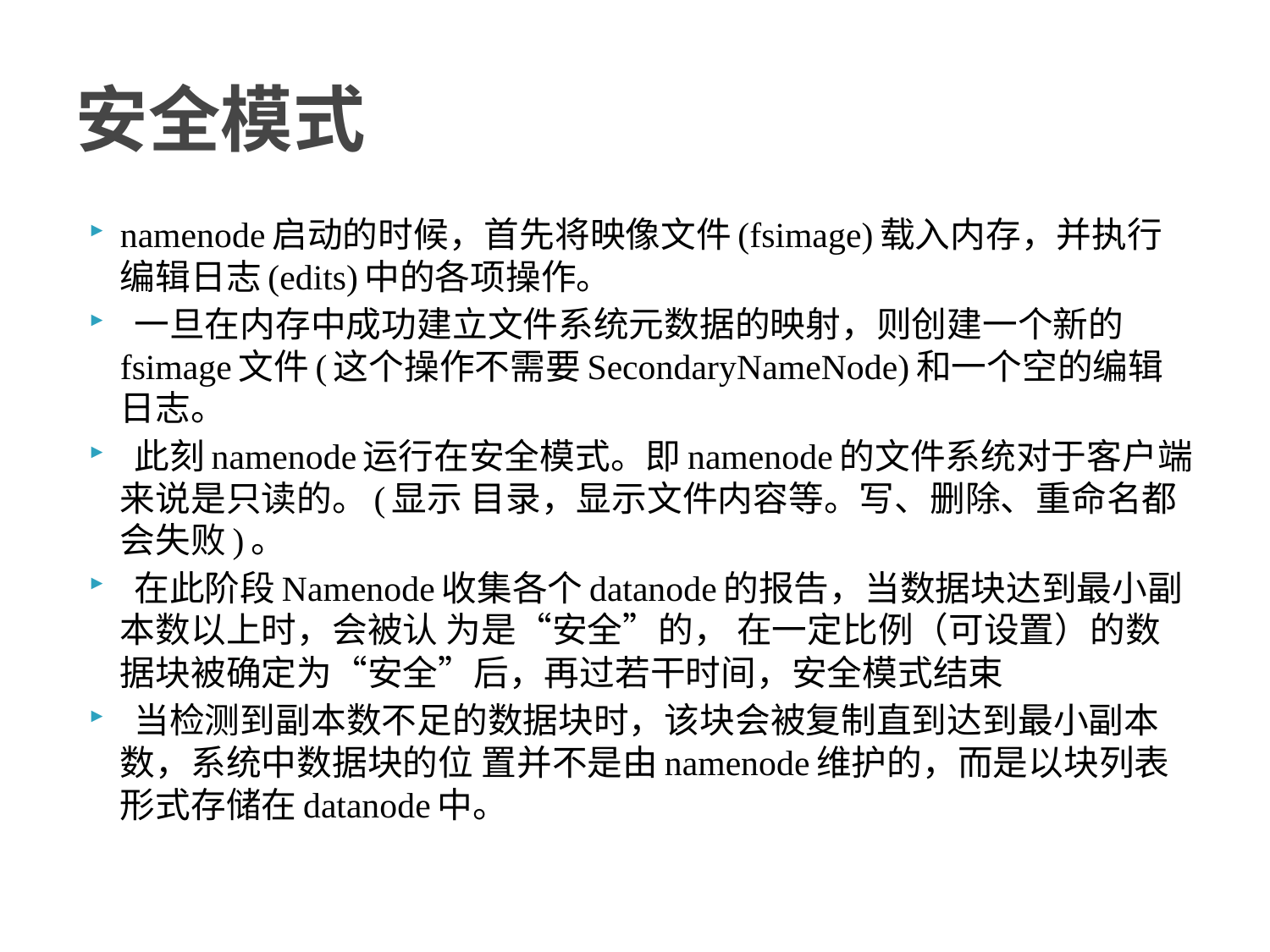

# 安全模式
namenode启动的时候，首先将映像文件(fsimage)载入内存，并执行编辑日志(edits)中的各项操作。
 一旦在内存中成功建立文件系统元数据的映射，则创建一个新的fsimage文件(这个操作不需要SecondaryNameNode)和一个空的编辑日志。
 此刻namenode运行在安全模式。即namenode的文件系统对于客户端来说是只读的。(显示 目录，显示文件内容等。写、删除、重命名都会失败)。
 在此阶段Namenode收集各个datanode的报告，当数据块达到最小副本数以上时，会被认 为是“安全”的， 在一定比例（可设置）的数据块被确定为“安全”后，再过若干时间，安全模式结束
 当检测到副本数不足的数据块时，该块会被复制直到达到最小副本数，系统中数据块的位 置并不是由namenode维护的，而是以块列表形式存储在datanode中。